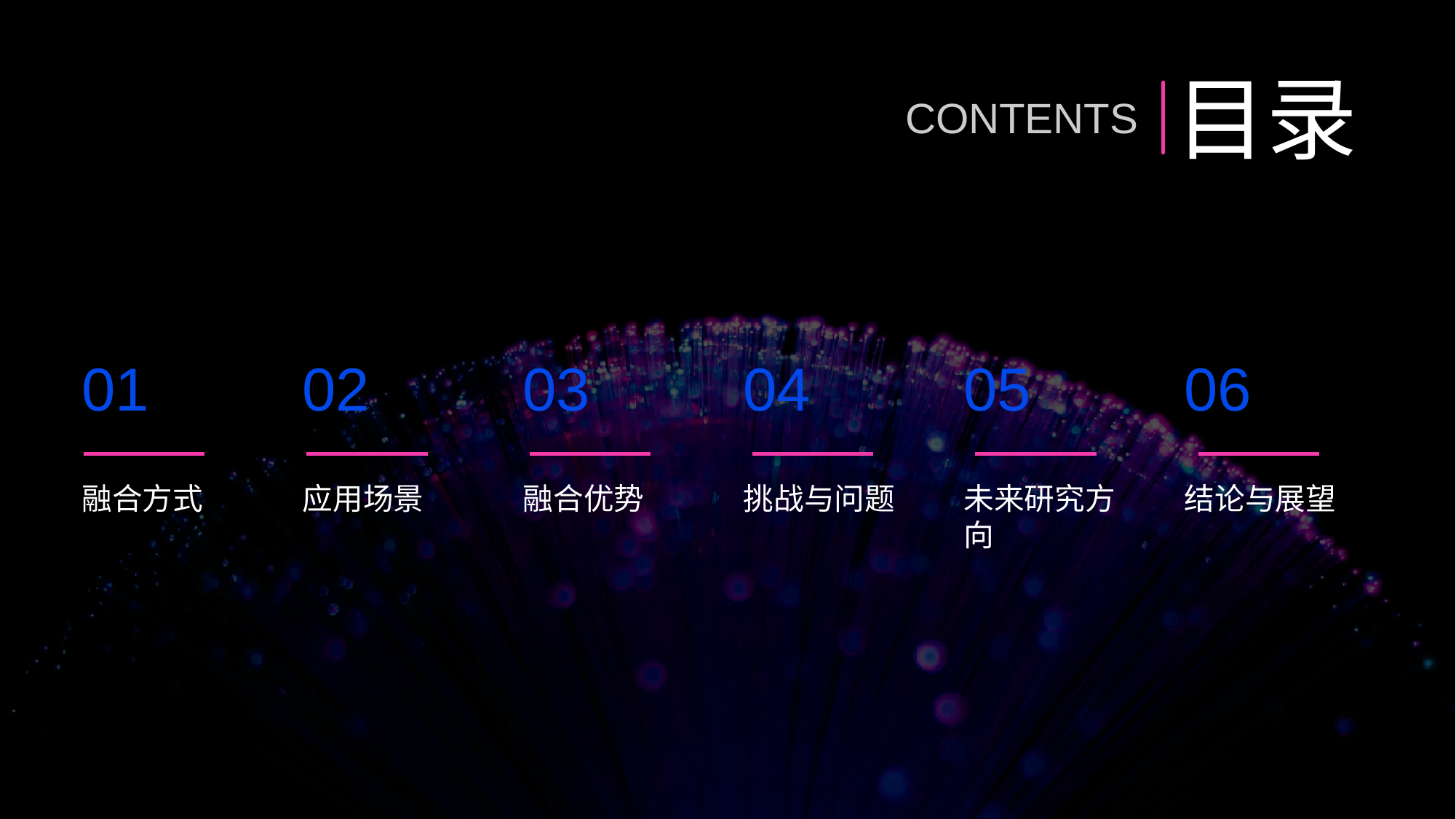

目录
CONTENTS
01
02
03
04
05
06
融合方式
应用场景
融合优势
挑战与问题
未来研究方向
结论与展望